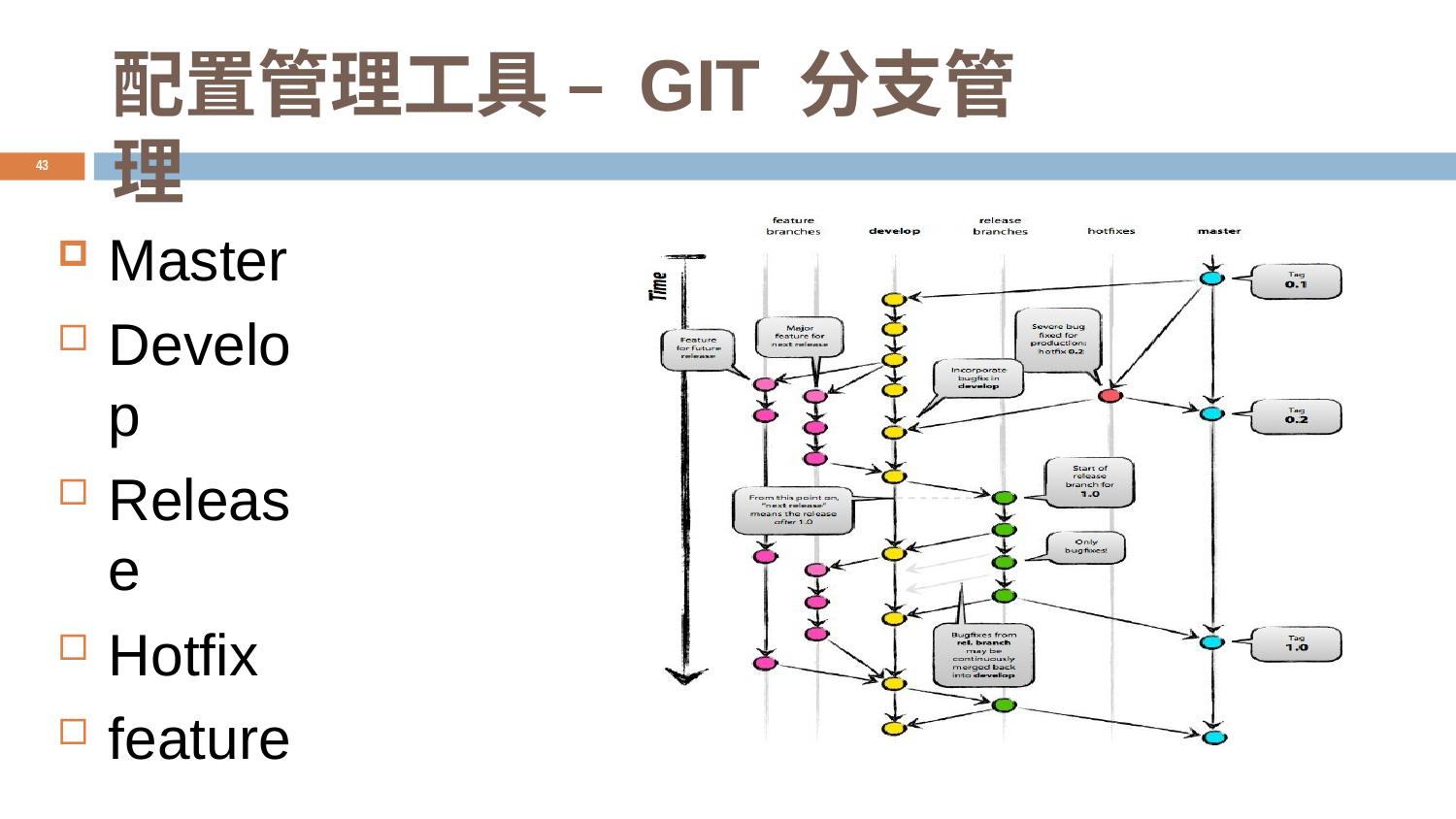

# 配置管理工具– GIT 分支管理
43
Master
Develop
Release
Hotfix
feature